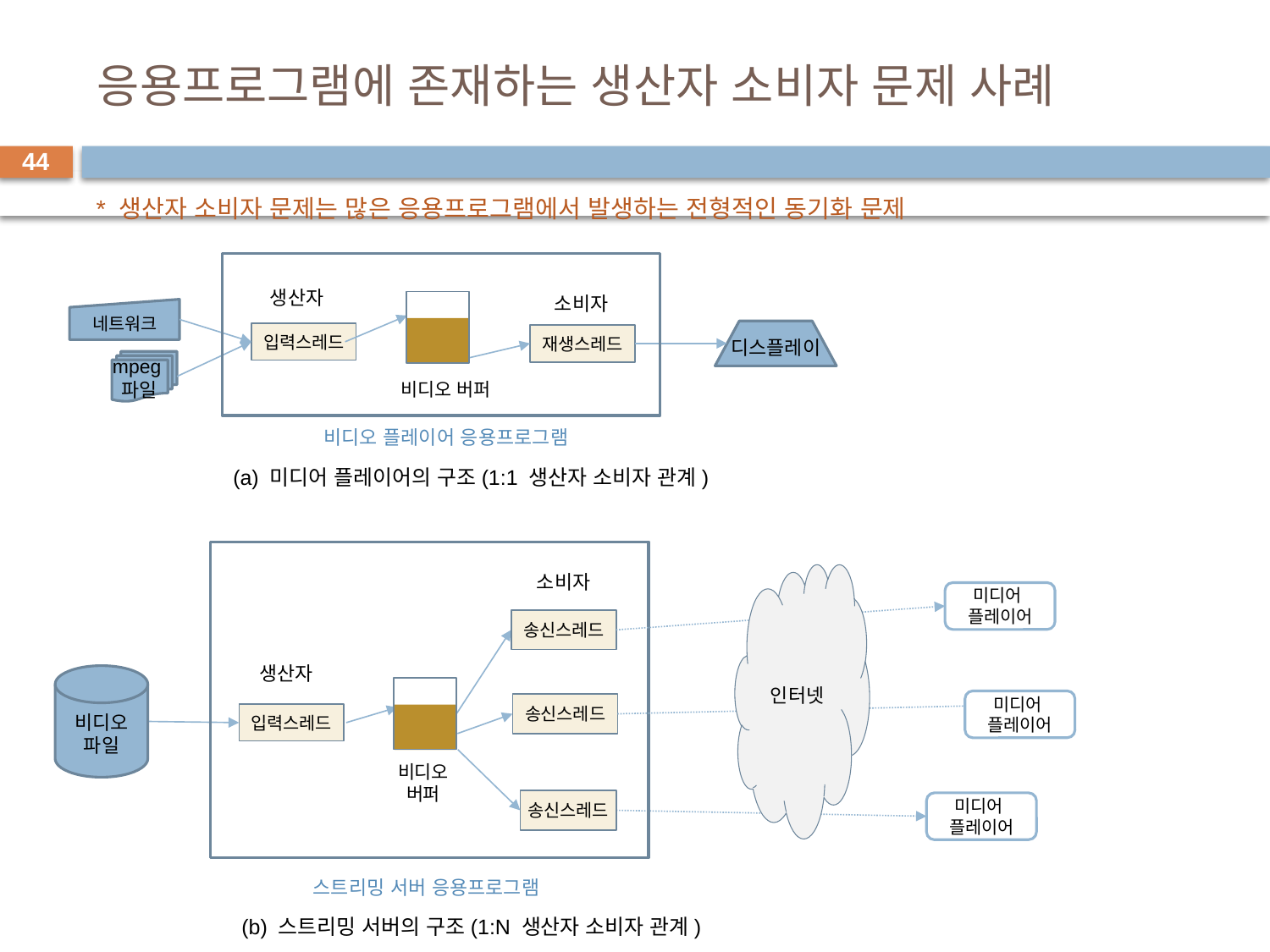

# 응용프로그램에 존재하는 생산자 소비자 문제 사례
44
* 생산자 소비자 문제는 많은 응용프로그램에서 발생하는 전형적인 동기화 문제

생산자
소비자

네트워크

입력스레드
재생스레드
디스플레이
mpeg
파일

비디오 버퍼
비디오 플레이어 응용프로그램
(a) 미디어 플레이어의 구조(1:1 생산자 소비자 관계)

소비자
인터넷
미디어
플레이어
송신스레드
생산자

미디어
플레이어
송신스레드
비디오
파일
입력스레드

비디오
버퍼
송신스레드
미디어
플레이어
스트리밍 서버 응용프로그램
(b) 스트리밍 서버의 구조(1:N 생산자 소비자 관계)